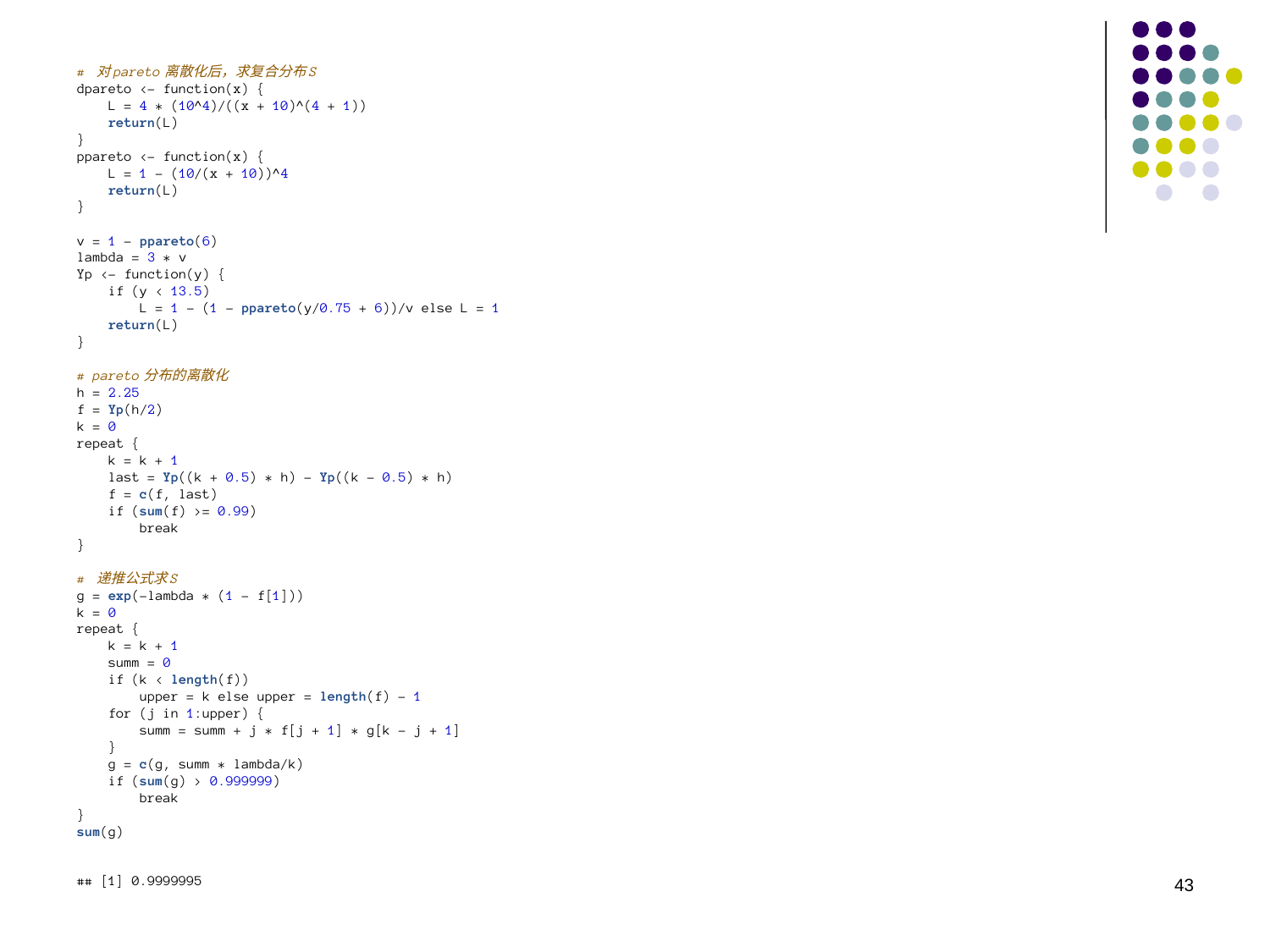

# 对pareto离散化后，求复合分布S dpareto <- function(x) { L = 4 * (10^4)/((x + 10)^(4 + 1)) return(L) } ppareto <- function(x) { L = 1 - (10/(x + 10))^4 return(L) } v = 1 - ppareto(6) lambda = 3 * v Yp <- function(y) { if (y < 13.5) L = 1 - (1 - ppareto(y/0.75 + 6))/v else L = 1 return(L) } # pareto分布的离散化 h = 2.25 f = Yp(h/2) k = 0 repeat { k = k + 1 last = Yp((k + 0.5) * h) - Yp((k - 0.5) * h) f = c(f, last) if (sum(f) >= 0.99) break } # 递推公式求S g = exp(-lambda * (1 - f[1])) k = 0 repeat { k = k + 1 summ = 0 if (k < length(f)) upper = k else upper = length(f) - 1 for (j in 1:upper) { summ = summ + j * f[j + 1] * g[k - j + 1] } g = c(g, summ * lambda/k) if (sum(g) > 0.999999) break } sum(g)
## [1] 0.9999995
43